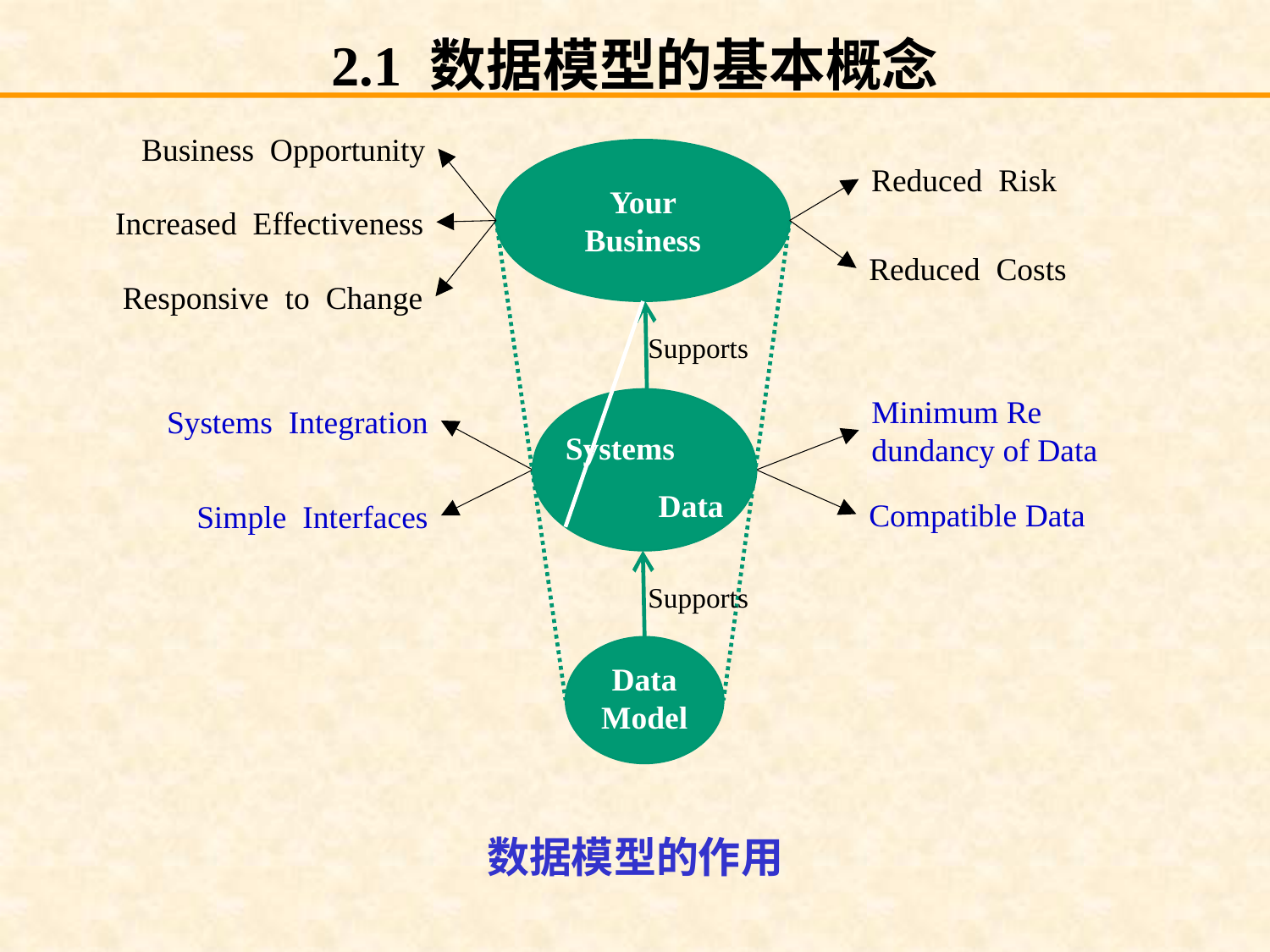

# 2.1 数据模型的基本概念
Business  Opportunity
Increased  Effectiveness
Responsive  to  Change
Your Business
Reduced  Risk
Reduced  Costs
Supports
Systems
Data
Minimum Re dundancy of Data
Compatible Data
Systems  Integration
Simple  Interfaces
Supports
Data Model
数据模型的作用